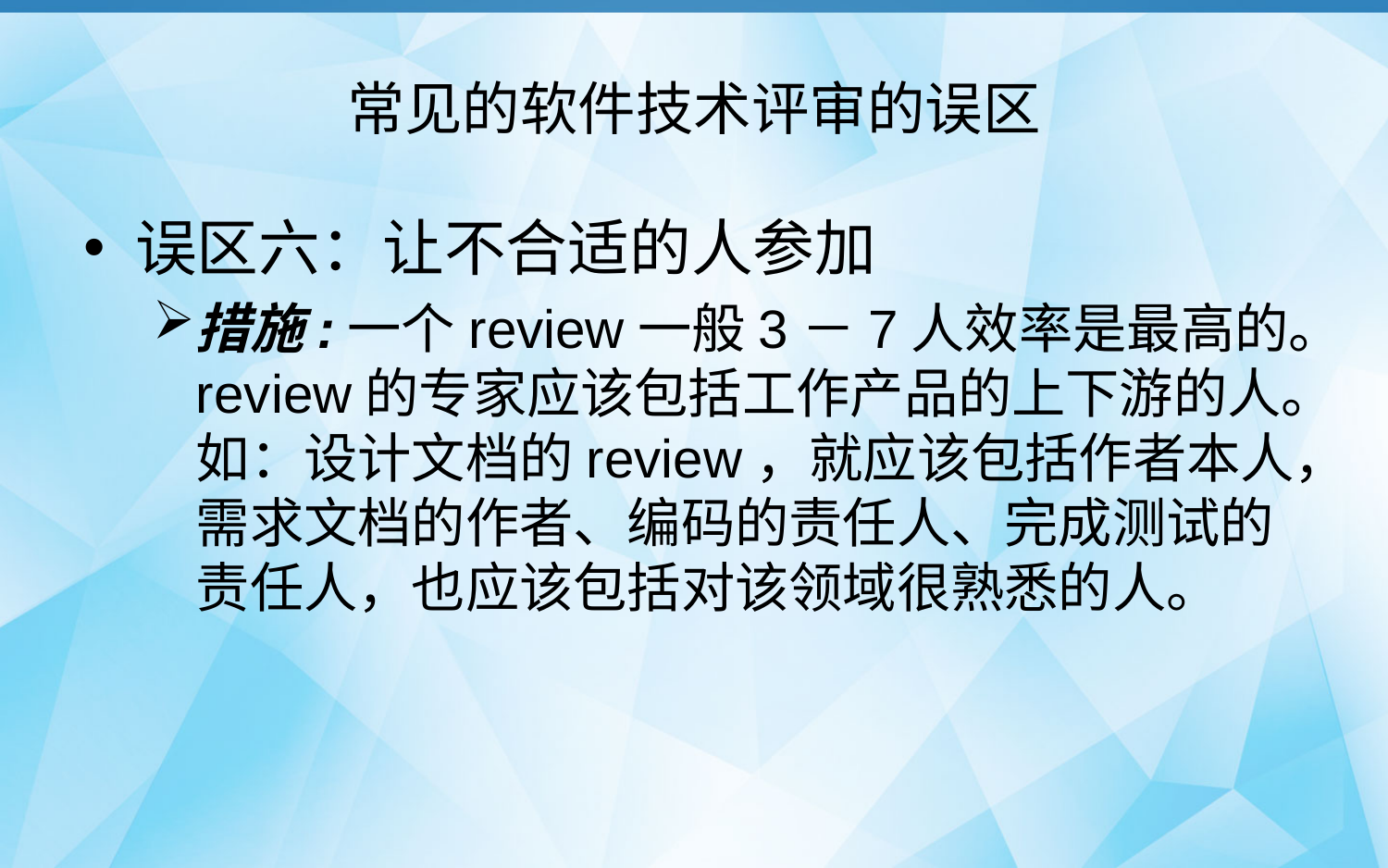

# 常见的软件技术评审的误区
误区六：让不合适的人参加
措施:一个review一般3－7人效率是最高的。review的专家应该包括工作产品的上下游的人。如：设计文档的review，就应该包括作者本人，需求文档的作者、编码的责任人、完成测试的责任人，也应该包括对该领域很熟悉的人。